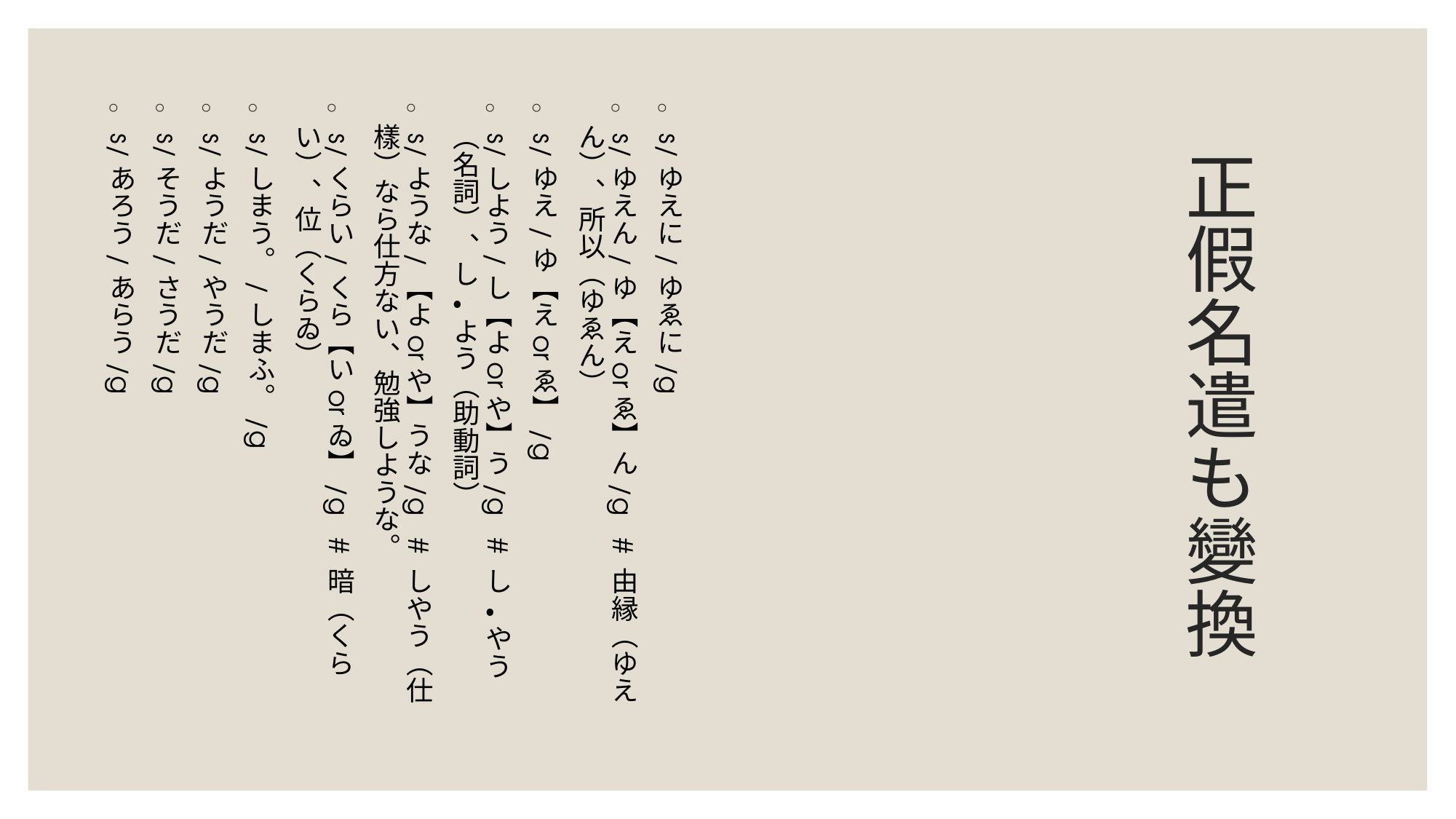

s/ゆえに/ゆゑに/g
s/ゆえん/ゆ【えorゑ】ん/g   # 由縁（ゆえん）、所以（ゆゑん）
s/ゆえ/ゆ【えorゑ】/g
s/しよう/し【よorや】う/g   # し・やう（名詞）、し・よう（助動詞）
s/ような/【よorや】うな/g   # しやう（仕樣）なら仕方ない、勉強しような。
s/くらい/くら【いorゐ】/g   # 暗（くらい）、位（くらゐ）
s/しまう。/しまふ。/g
s/ようだ/やうだ/g
s/そうだ/さうだ/g
s/あろう/あらう/g
# 正假名遣も變換